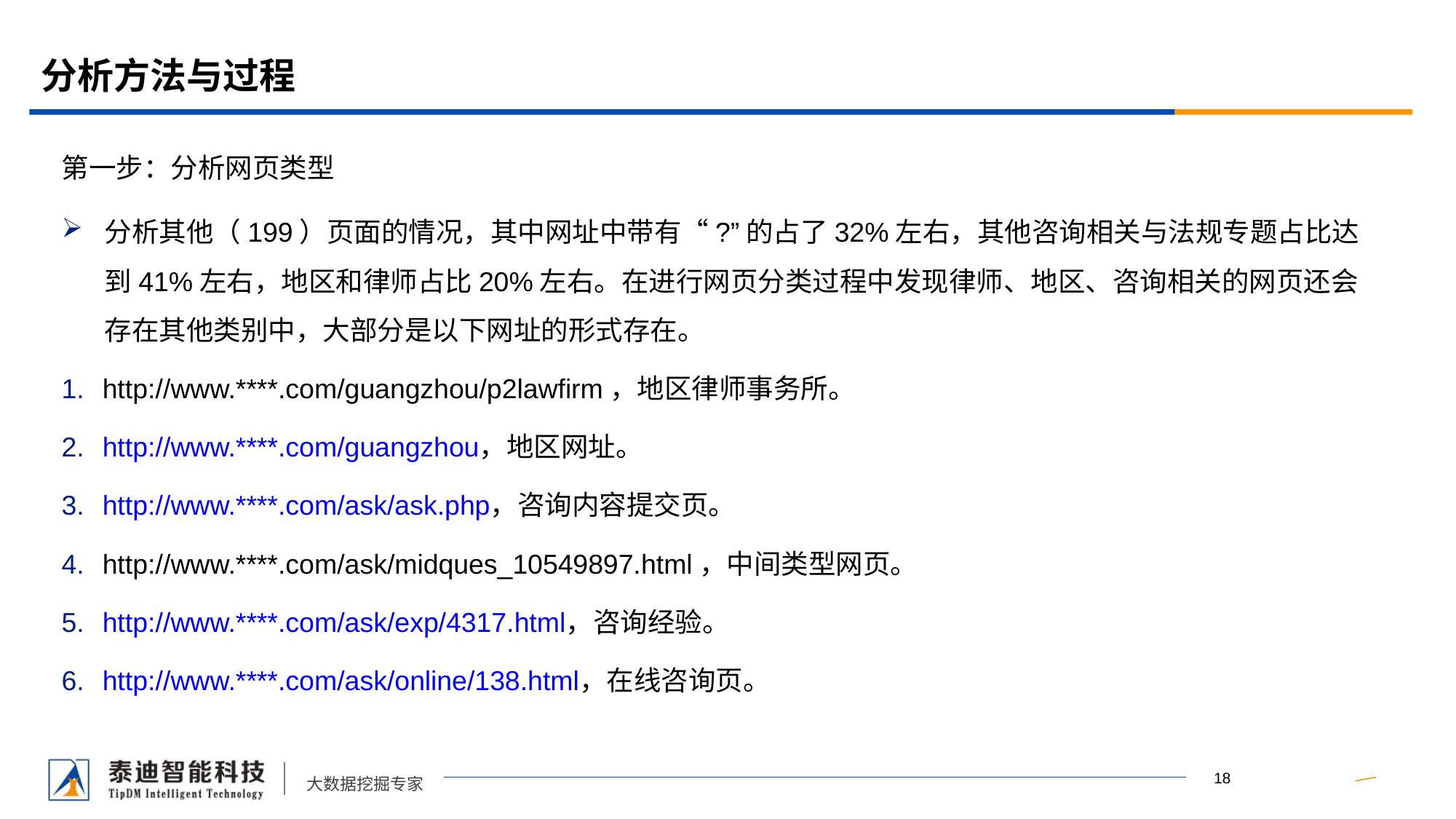

# 分析方法与过程
第一步：分析网页类型
分析其他（199）页面的情况，其中网址中带有“?”的占了32%左右，其他咨询相关与法规专题占比达到41%左右，地区和律师占比20%左右。在进行网页分类过程中发现律师、地区、咨询相关的网页还会存在其他类别中，大部分是以下网址的形式存在。
http://www.****.com/guangzhou/p2lawfirm，地区律师事务所。
http://www.****.com/guangzhou，地区网址。
http://www.****.com/ask/ask.php，咨询内容提交页。
http://www.****.com/ask/midques_10549897.html，中间类型网页。
http://www.****.com/ask/exp/4317.html，咨询经验。
http://www.****.com/ask/online/138.html，在线咨询页。